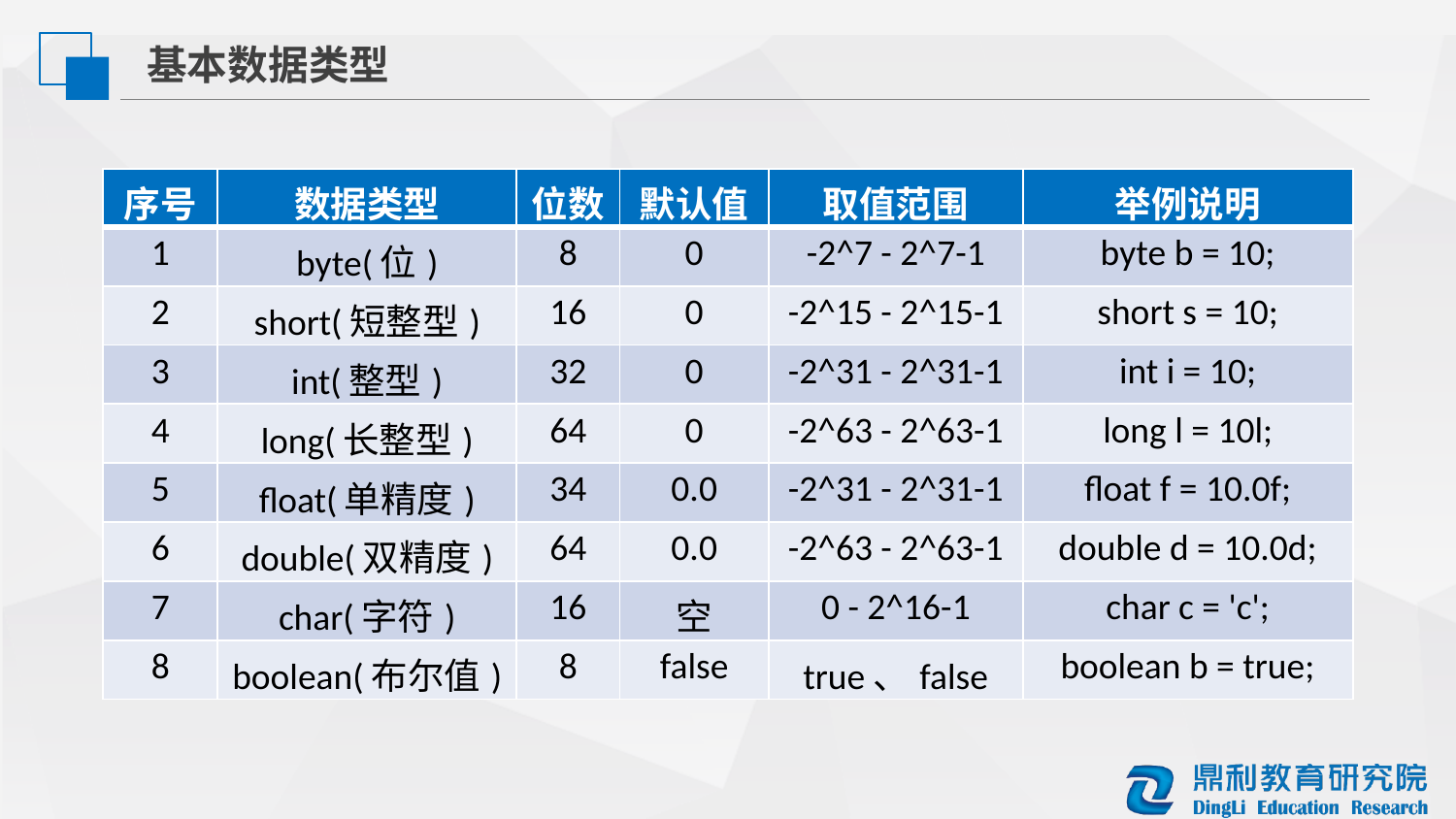

基本数据类型
| 序号 | 数据类型 | 位数 | 默认值 | 取值范围 | 举例说明 |
| --- | --- | --- | --- | --- | --- |
| 1 | byte(位) | 8 | 0 | -2^7 - 2^7-1 | byte b = 10; |
| 2 | short(短整型) | 16 | 0 | -2^15 - 2^15-1 | short s = 10; |
| 3 | int(整型) | 32 | 0 | -2^31 - 2^31-1 | int i = 10; |
| 4 | long(长整型) | 64 | 0 | -2^63 - 2^63-1 | long l = 10l; |
| 5 | float(单精度) | 34 | 0.0 | -2^31 - 2^31-1 | float f = 10.0f; |
| 6 | double(双精度) | 64 | 0.0 | -2^63 - 2^63-1 | double d = 10.0d; |
| 7 | char(字符) | 16 | 空 | 0 - 2^16-1 | char c = 'c'; |
| 8 | boolean(布尔值) | 8 | false | true、false | boolean b = true; |